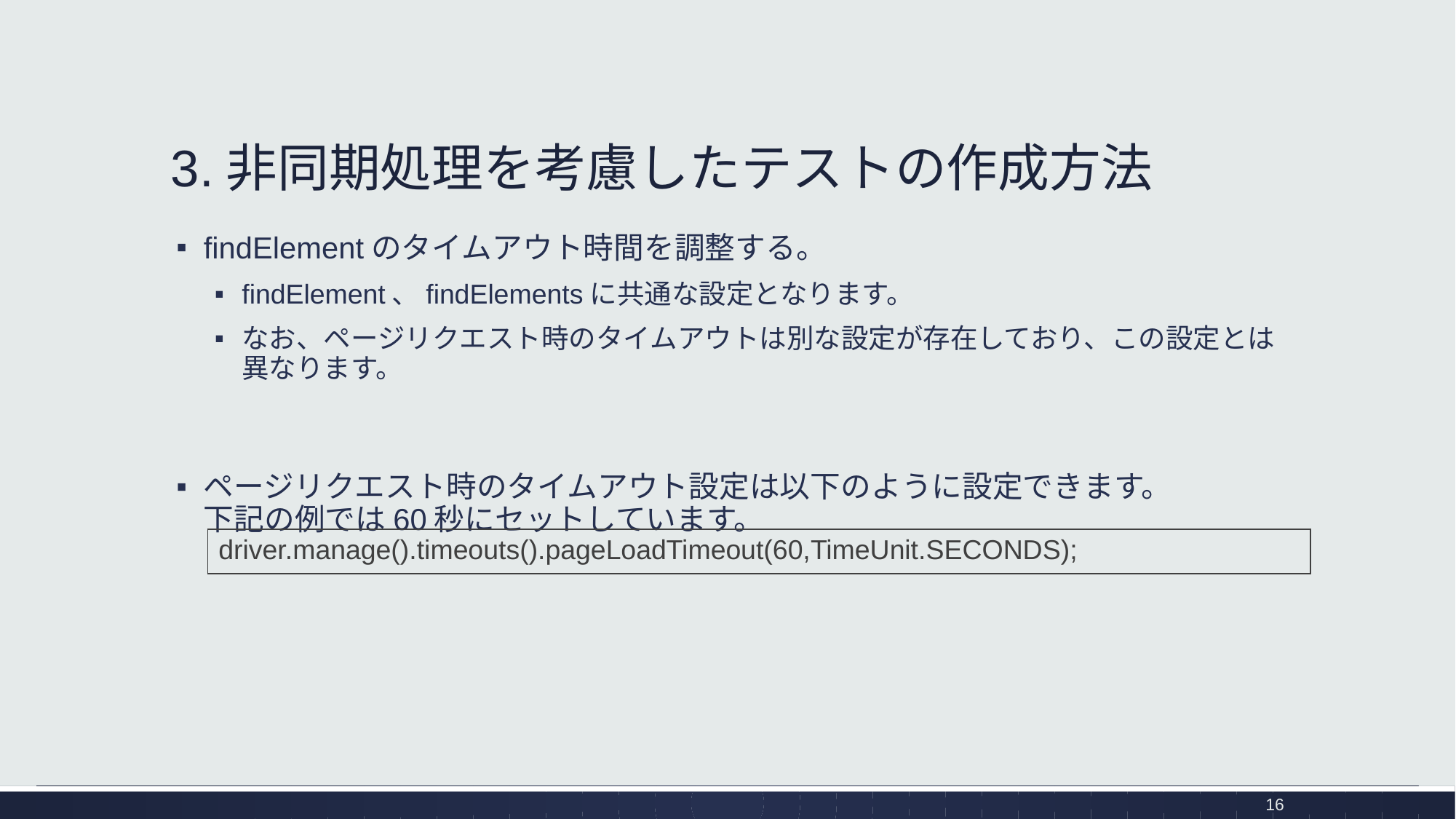

# 3.非同期処理を考慮したテストの作成方法
findElementのタイムアウト時間を調整する。
findElement、findElementsに共通な設定となります。
なお、ページリクエスト時のタイムアウトは別な設定が存在しており、この設定とは異なります。

ページリクエスト時のタイムアウト設定は以下のように設定できます。
下記の例では60秒にセットしています。
| driver.manage().timeouts().pageLoadTimeout(60,TimeUnit.SECONDS); |
| --- |
16